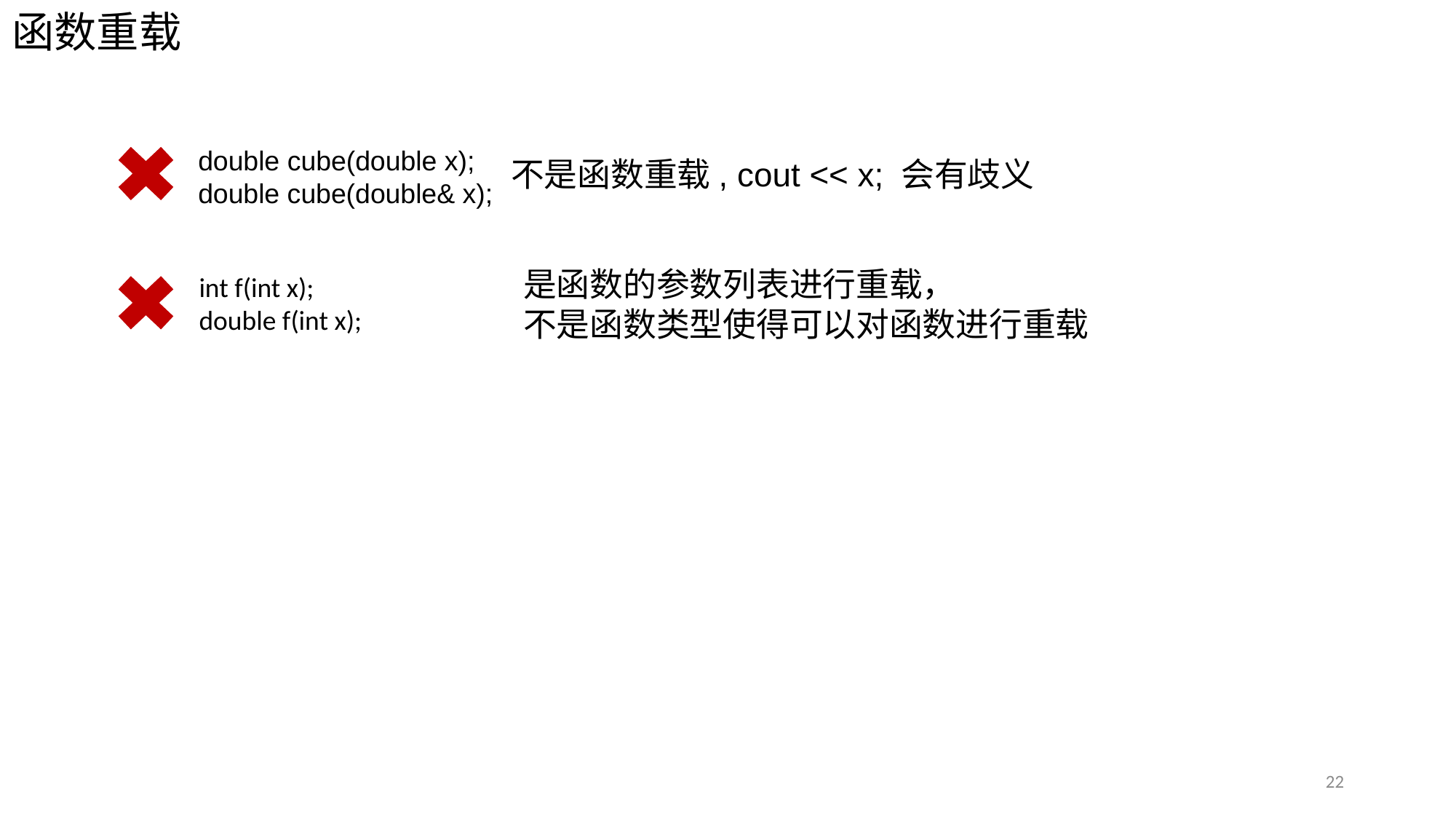

函数重载

double cube(double x);
double cube(double& x);
不是函数重载, cout << x; 会有歧义
是函数的参数列表进行重载，
不是函数类型使得可以对函数进行重载

int f(int x);
double f(int x);
22